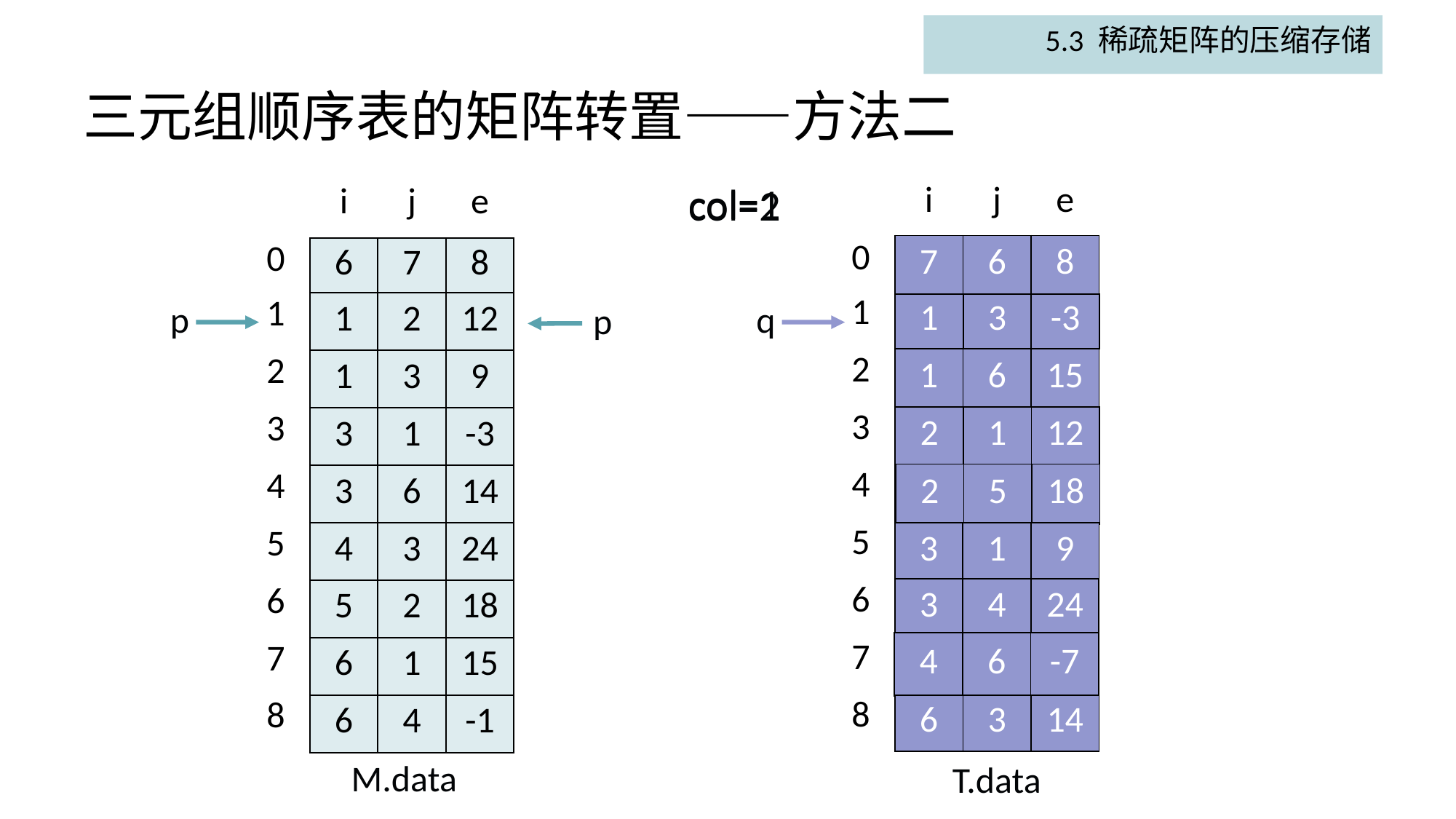

5.3 稀疏矩阵的压缩存储

# 三元组顺序表的矩阵转置——方法二
col=1
col=2
|  | i | j | e |
| --- | --- | --- | --- |
| 0 |  |  |  |
| 1 |  |  |  |
| 2 |  |  |  |
| 3 |  |  |  |
| 4 |  |  |  |
| 5 |  |  |  |
| 6 |  |  |  |
| 7 |  |  |  |
| 8 |  |  |  |
|  | i | j | e |
| --- | --- | --- | --- |
| 0 | 6 | 7 | 8 |
| 1 | 1 | 2 | 12 |
| 2 | 1 | 3 | 9 |
| 3 | 3 | 1 | -3 |
| 4 | 3 | 6 | 14 |
| 5 | 4 | 3 | 24 |
| 6 | 5 | 2 | 18 |
| 7 | 6 | 1 | 15 |
| 8 | 6 | 4 | -1 |
| 7 | 6 | 8 |
| --- | --- | --- |
p

q

p

| 1 | 3 | -3 |
| --- | --- | --- |
| 1 | 6 | 15 |
| --- | --- | --- |
| 2 | 1 | 12 |
| --- | --- | --- |
| 2 | 5 | 18 |
| --- | --- | --- |
| 3 | 1 | 9 |
| --- | --- | --- |
| 3 | 4 | 24 |
| --- | --- | --- |
| 4 | 6 | -7 |
| --- | --- | --- |
| 6 | 3 | 14 |
| --- | --- | --- |
M.data
T.data